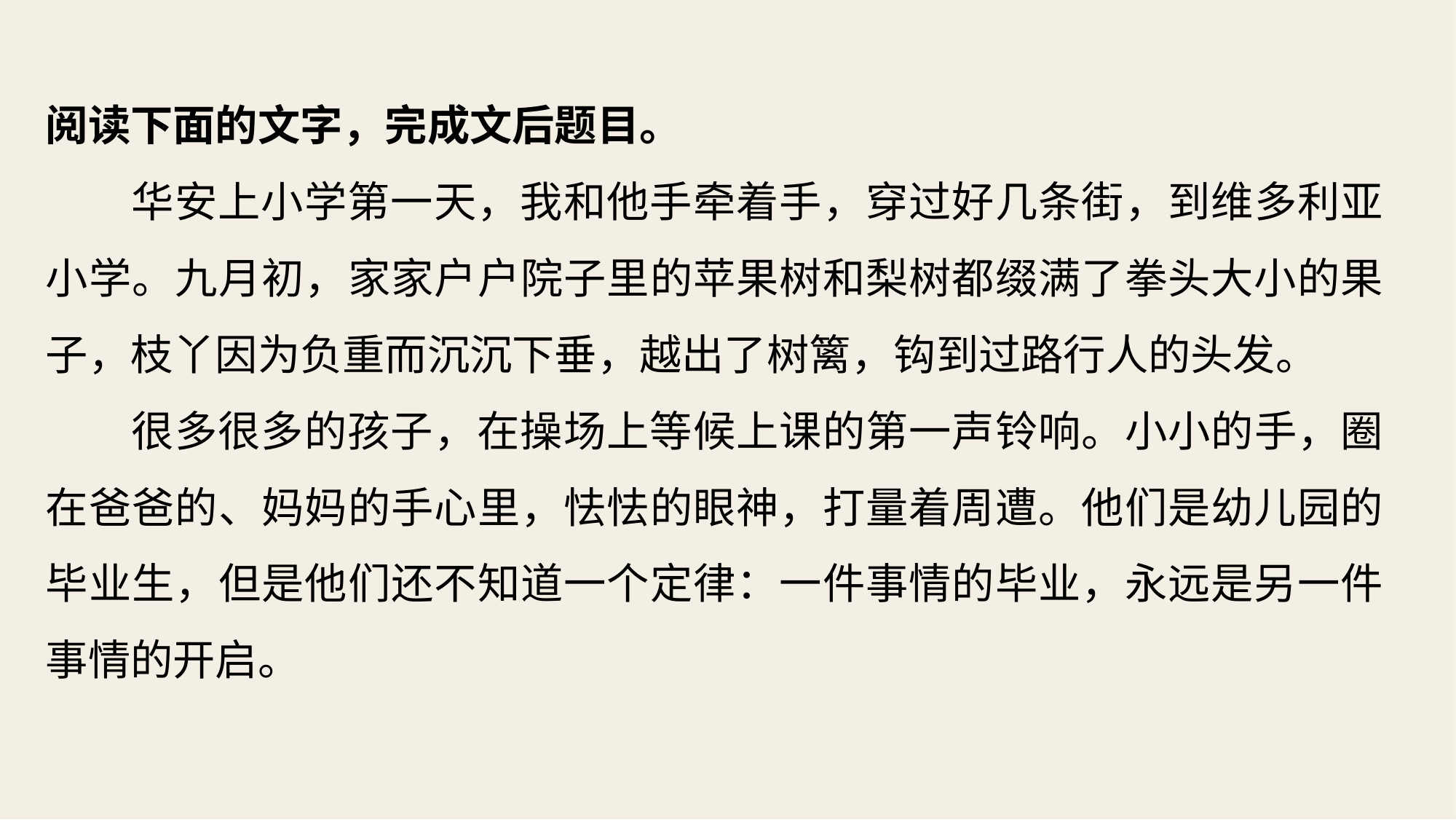

阅读下面的文字，完成文后题目。
华安上小学第一天，我和他手牵着手，穿过好几条街，到维多利亚小学。九月初，家家户户院子里的苹果树和梨树都缀满了拳头大小的果子，枝丫因为负重而沉沉下垂，越出了树篱，钩到过路行人的头发。
很多很多的孩子，在操场上等候上课的第一声铃响。小小的手，圈在爸爸的、妈妈的手心里，怯怯的眼神，打量着周遭。他们是幼儿园的毕业生，但是他们还不知道一个定律：一件事情的毕业，永远是另一件事情的开启。